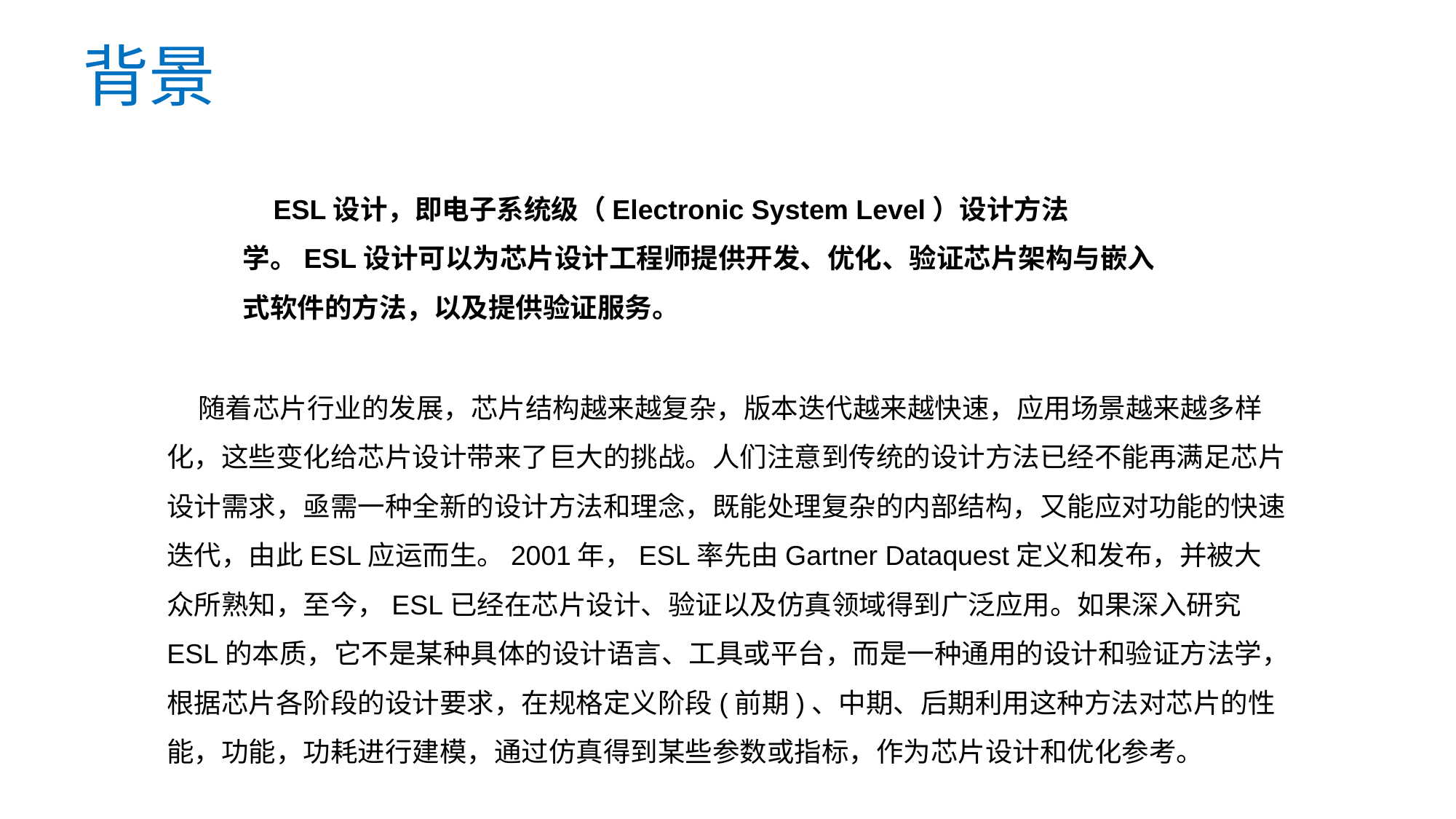

背景
    ESL设计，即电子系统级（Electronic System Level）设计方法学。ESL设计可以为芯片设计工程师提供开发、优化、验证芯片架构与嵌入式软件的方法，以及提供验证服务。
    随着芯片行业的发展，芯片结构越来越复杂，版本迭代越来越快速，应用场景越来越多样化，这些变化给芯片设计带来了巨大的挑战。人们注意到传统的设计方法已经不能再满足芯片设计需求，亟需一种全新的设计方法和理念，既能处理复杂的内部结构，又能应对功能的快速迭代，由此ESL应运而生。2001年，ESL率先由Gartner Dataquest定义和发布，并被大众所熟知，至今，ESL已经在芯片设计、验证以及仿真领域得到广泛应用。如果深入研究ESL的本质，它不是某种具体的设计语言、工具或平台，而是一种通用的设计和验证方法学，根据芯片各阶段的设计要求，在规格定义阶段(前期)、中期、后期利用这种方法对芯片的性能，功能，功耗进行建模，通过仿真得到某些参数或指标，作为芯片设计和优化参考。